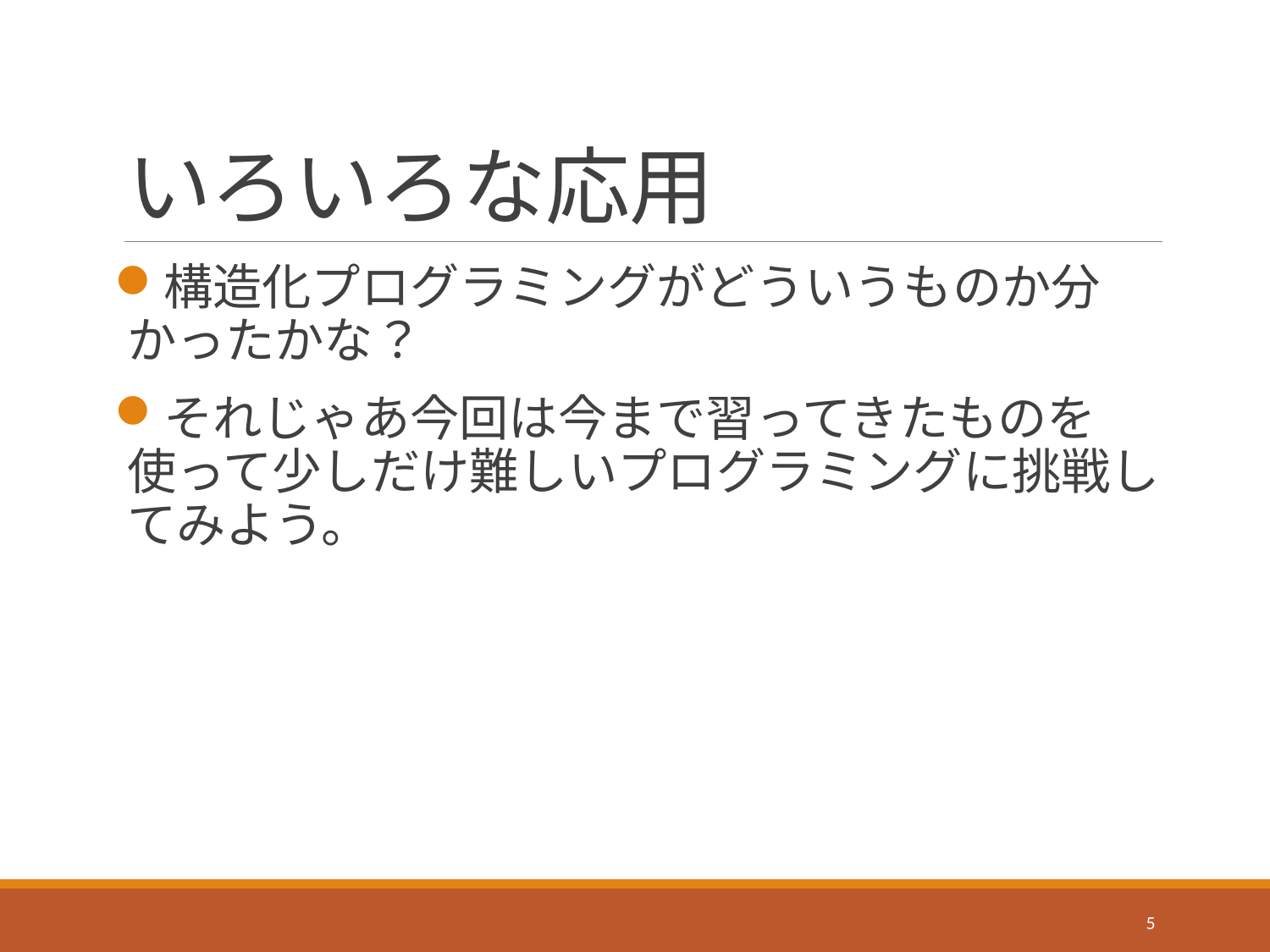

# いろいろな応用
構造化プログラミングがどういうものか分かったかな？
それじゃあ今回は今まで習ってきたものを使って少しだけ難しいプログラミングに挑戦してみよう。
5